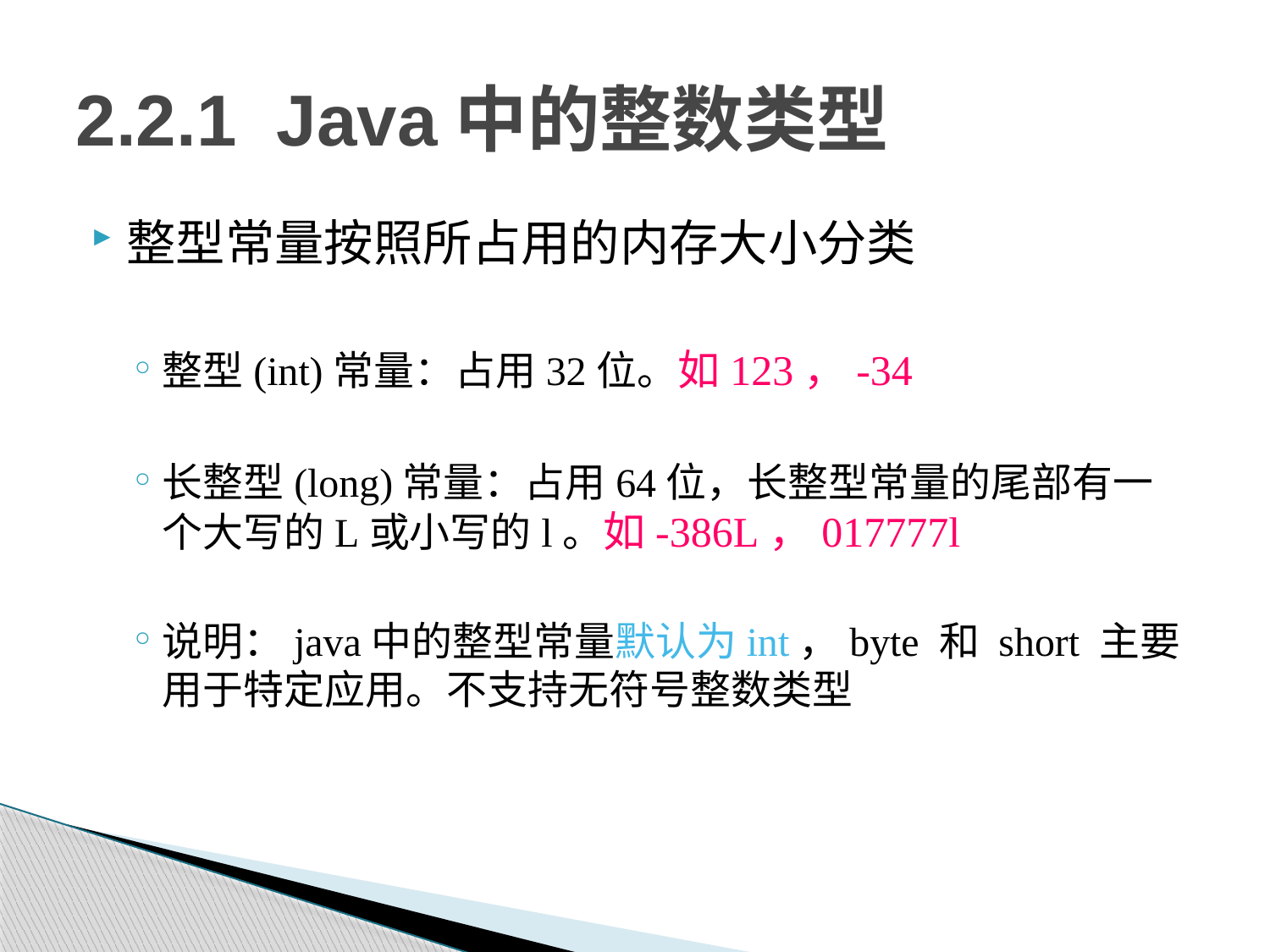

# 2.2.1  Java中的整数类型
整型常量按照所占用的内存大小分类

整型(int)常量：占用32位。如123，-34

长整型(long)常量：占用64位，长整型常量的尾部有一个大写的L或小写的l。如-386L，017777l

说明：java中的整型常量默认为int，byte 和 short 主要用于特定应用。不支持无符号整数类型